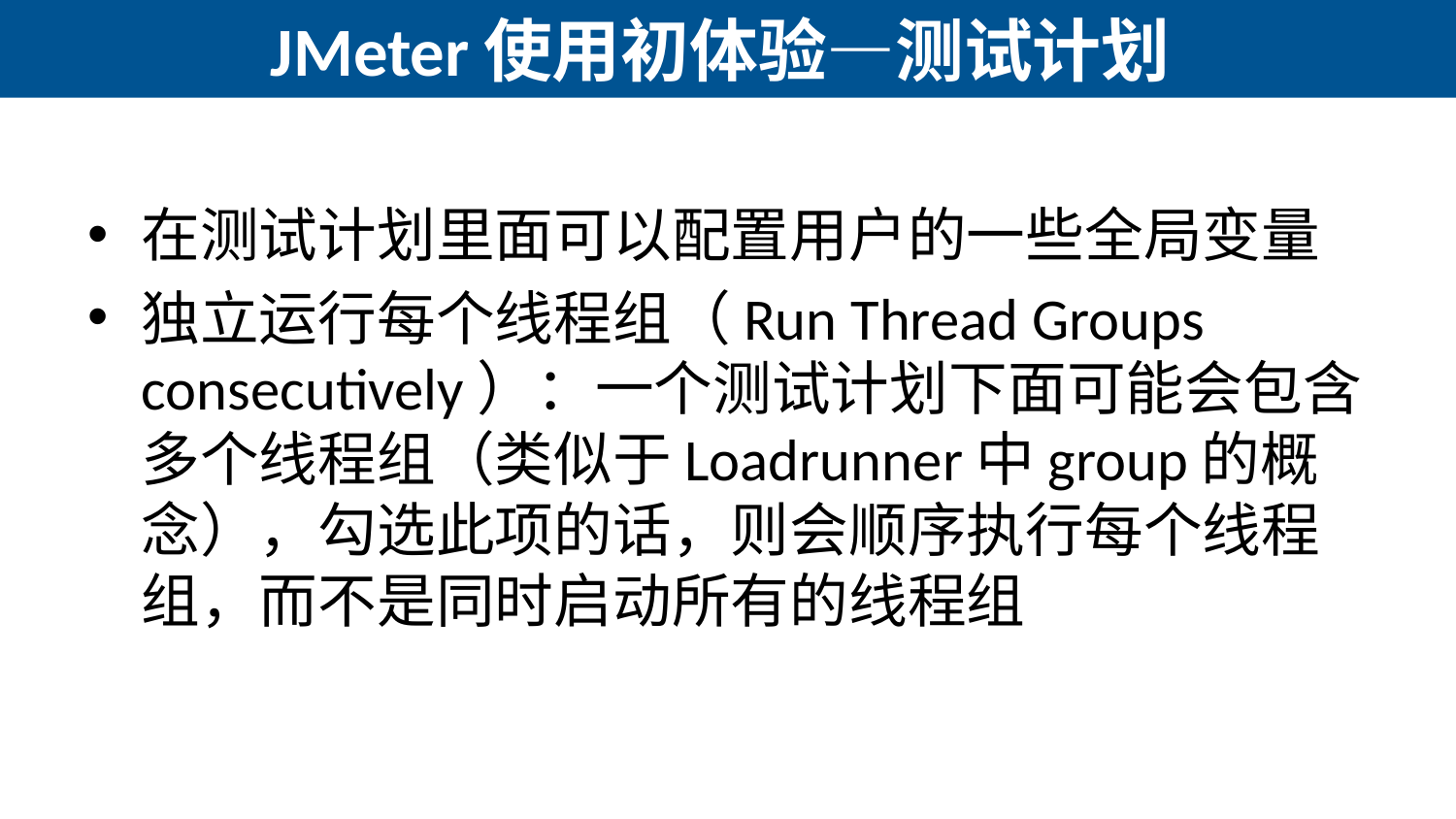

# JMeter使用初体验—测试计划
在测试计划里面可以配置用户的一些全局变量
独立运行每个线程组（Run Thread Groups consecutively）：一个测试计划下面可能会包含多个线程组（类似于Loadrunner中group的概念），勾选此项的话，则会顺序执行每个线程组，而不是同时启动所有的线程组